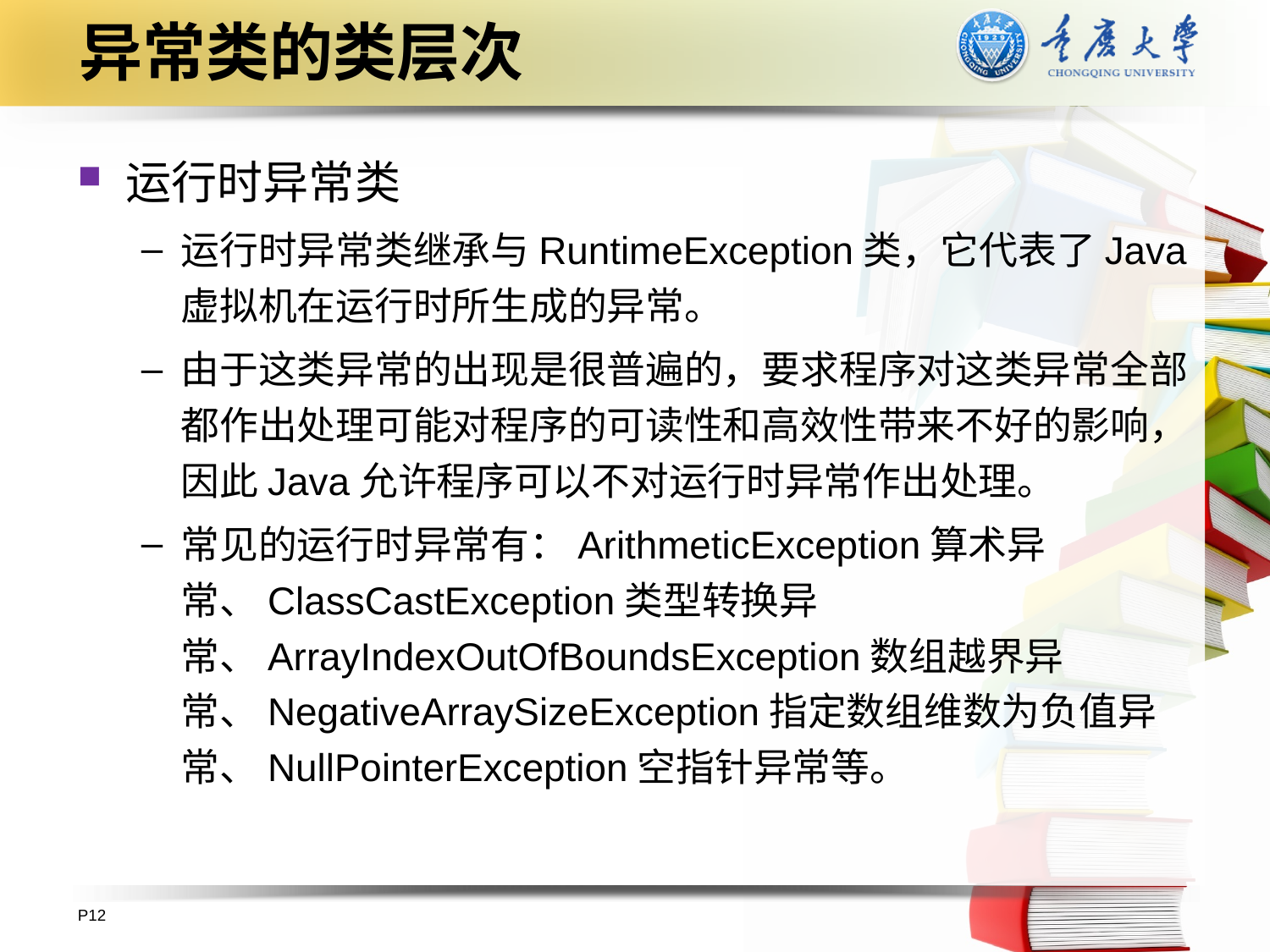

# 异常类的类层次
运行时异常类
运行时异常类继承与RuntimeException类，它代表了Java虚拟机在运行时所生成的异常。
由于这类异常的出现是很普遍的，要求程序对这类异常全部都作出处理可能对程序的可读性和高效性带来不好的影响，因此Java允许程序可以不对运行时异常作出处理。
常见的运行时异常有：ArithmeticException算术异常、ClassCastException类型转换异常、ArrayIndexOutOfBoundsException数组越界异常、NegativeArraySizeException指定数组维数为负值异常、NullPointerException空指针异常等。
P12